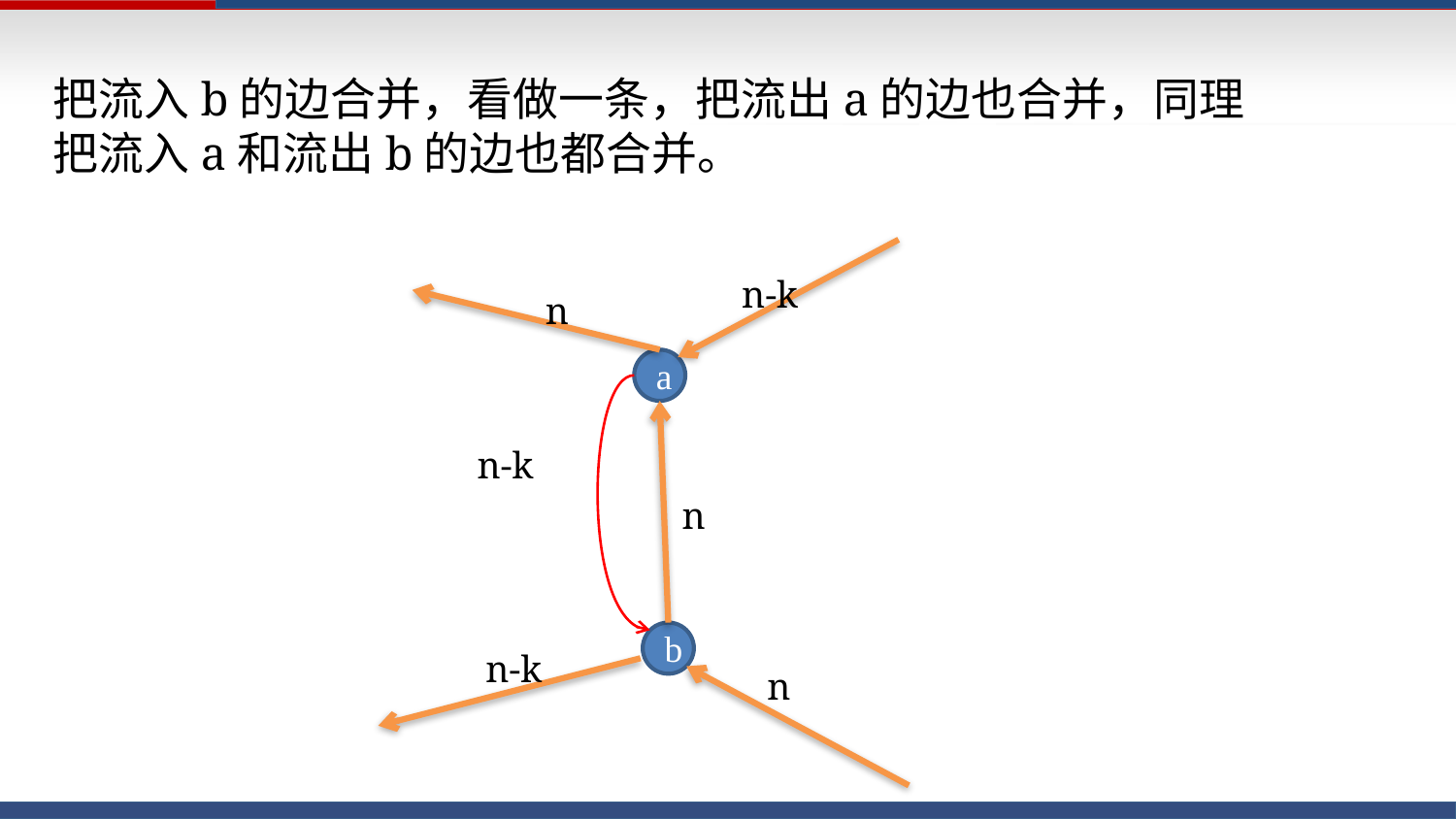

把流入b的边合并，看做一条，把流出a的边也合并，同理把流入a和流出b的边也都合并。
n-k
n
a
n-k
n
b
n-k
n